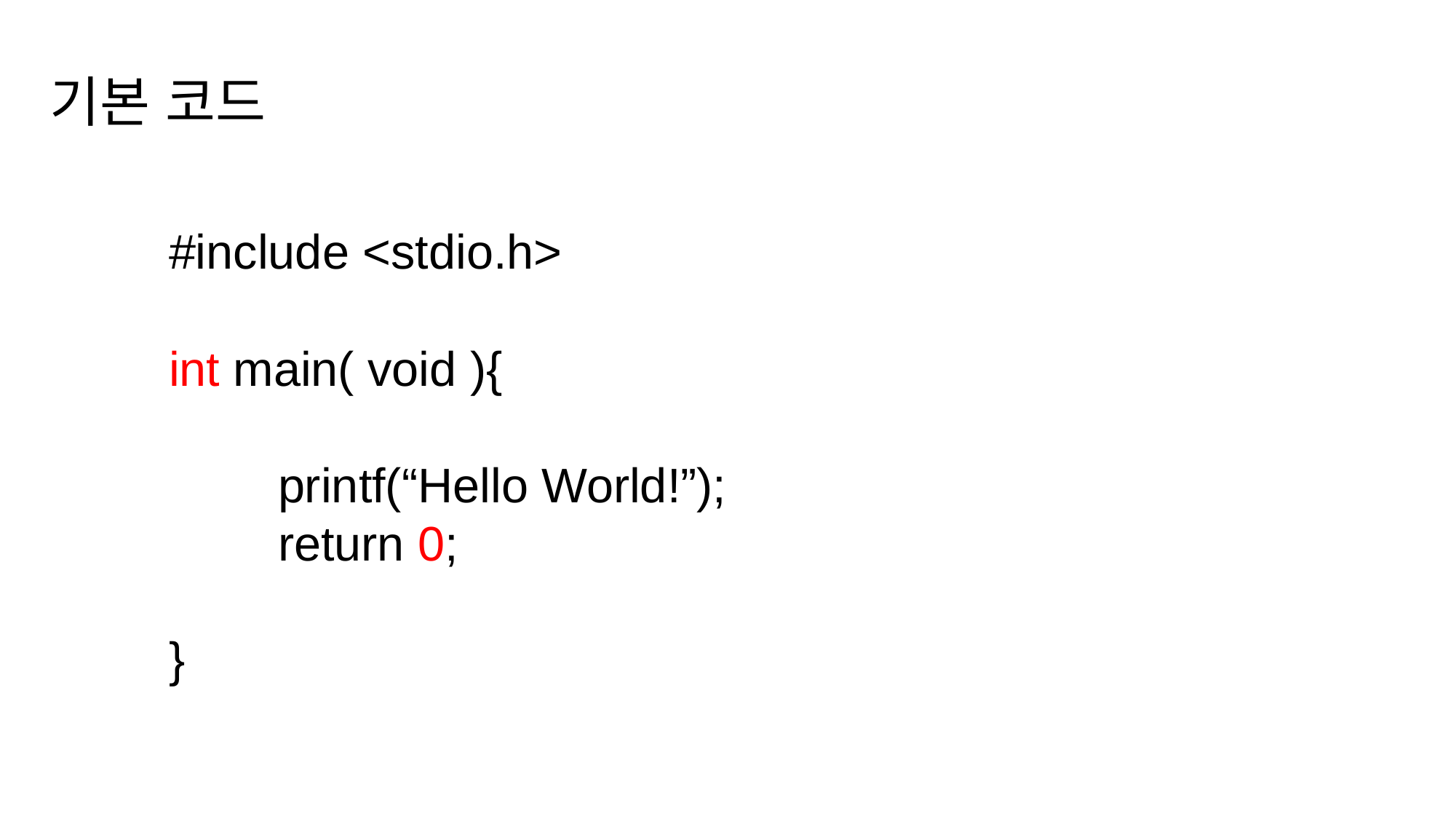

기본 코드
#include <stdio.h>

int main( void ){

	printf(“Hello World!”);
	return 0;

}